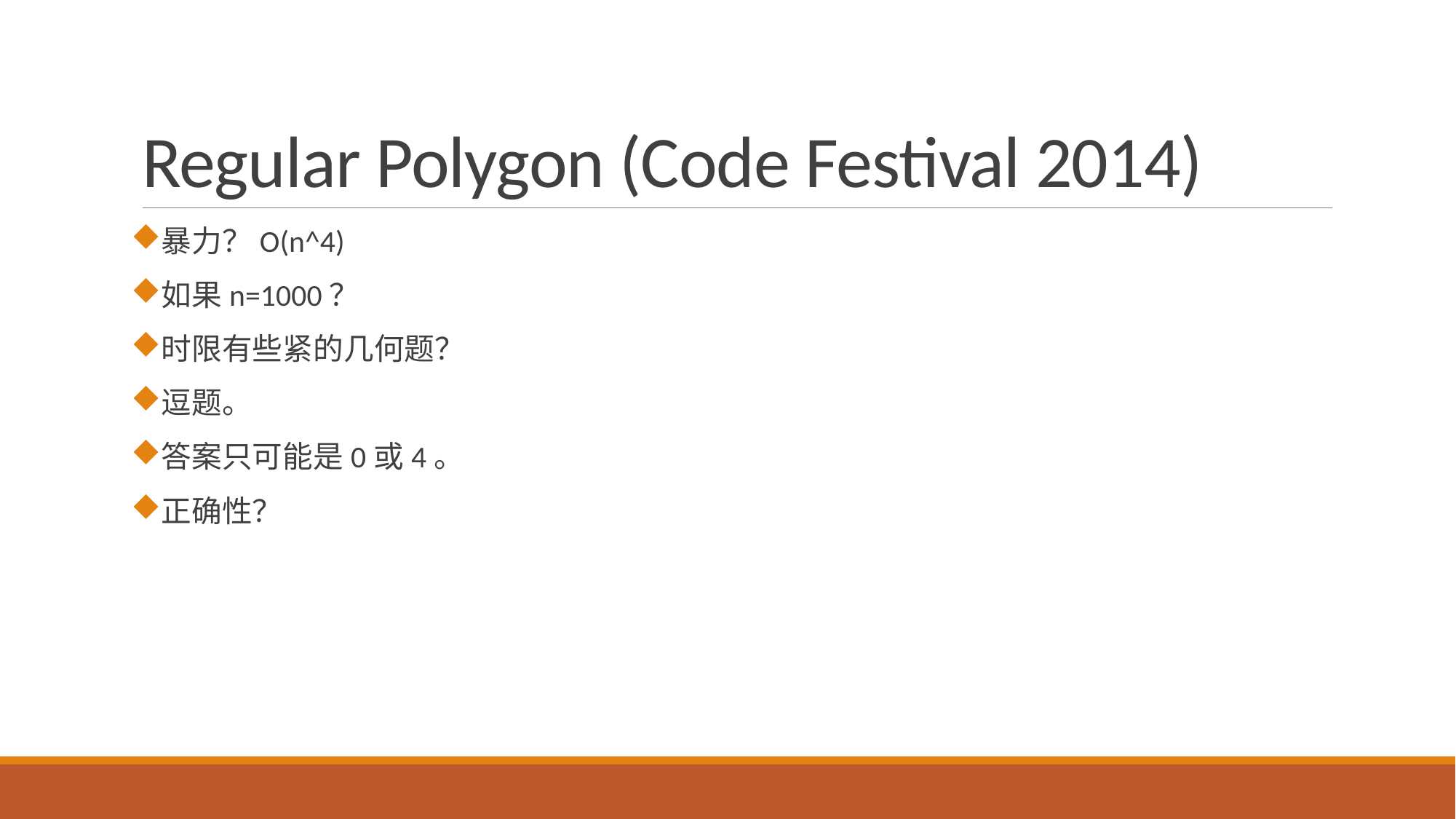

# Regular Polygon (Code Festival 2014)
暴力？O(n^4)
如果n=1000？
时限有些紧的几何题？
逗题。
答案只可能是0或4。
正确性？